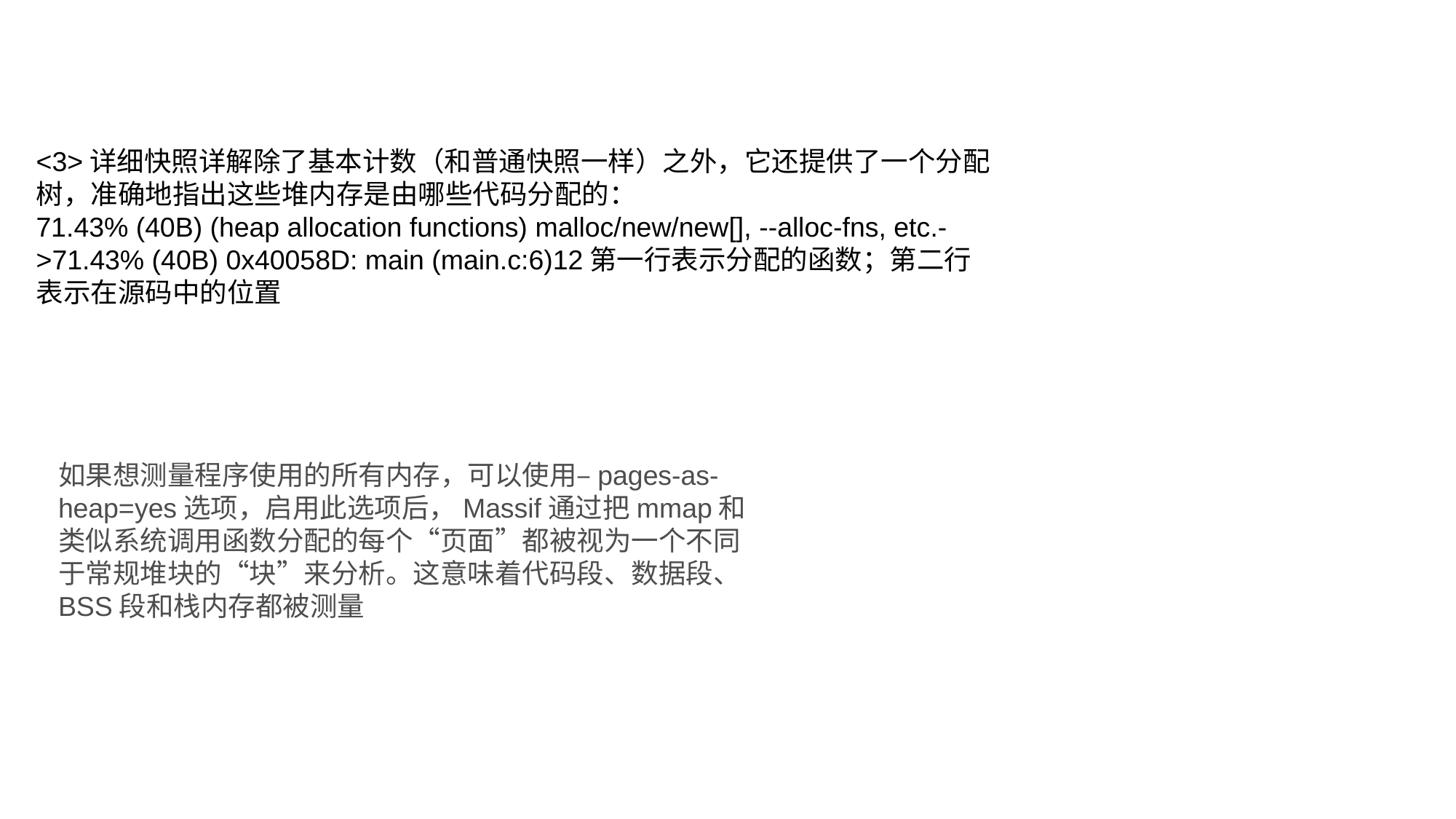

<3>详细快照详解除了基本计数（和普通快照一样）之外，它还提供了一个分配树，准确地指出这些堆内存是由哪些代码分配的：
71.43% (40B) (heap allocation functions) malloc/new/new[], --alloc-fns, etc.->71.43% (40B) 0x40058D: main (main.c:6)12第一行表示分配的函数；第二行表示在源码中的位置
如果想测量程序使用的所有内存，可以使用–pages-as-heap=yes选项，启用此选项后，Massif通过把mmap和类似系统调用函数分配的每个“页面”都被视为一个不同于常规堆块的“块”来分析。这意味着代码段、数据段、BSS段和栈内存都被测量